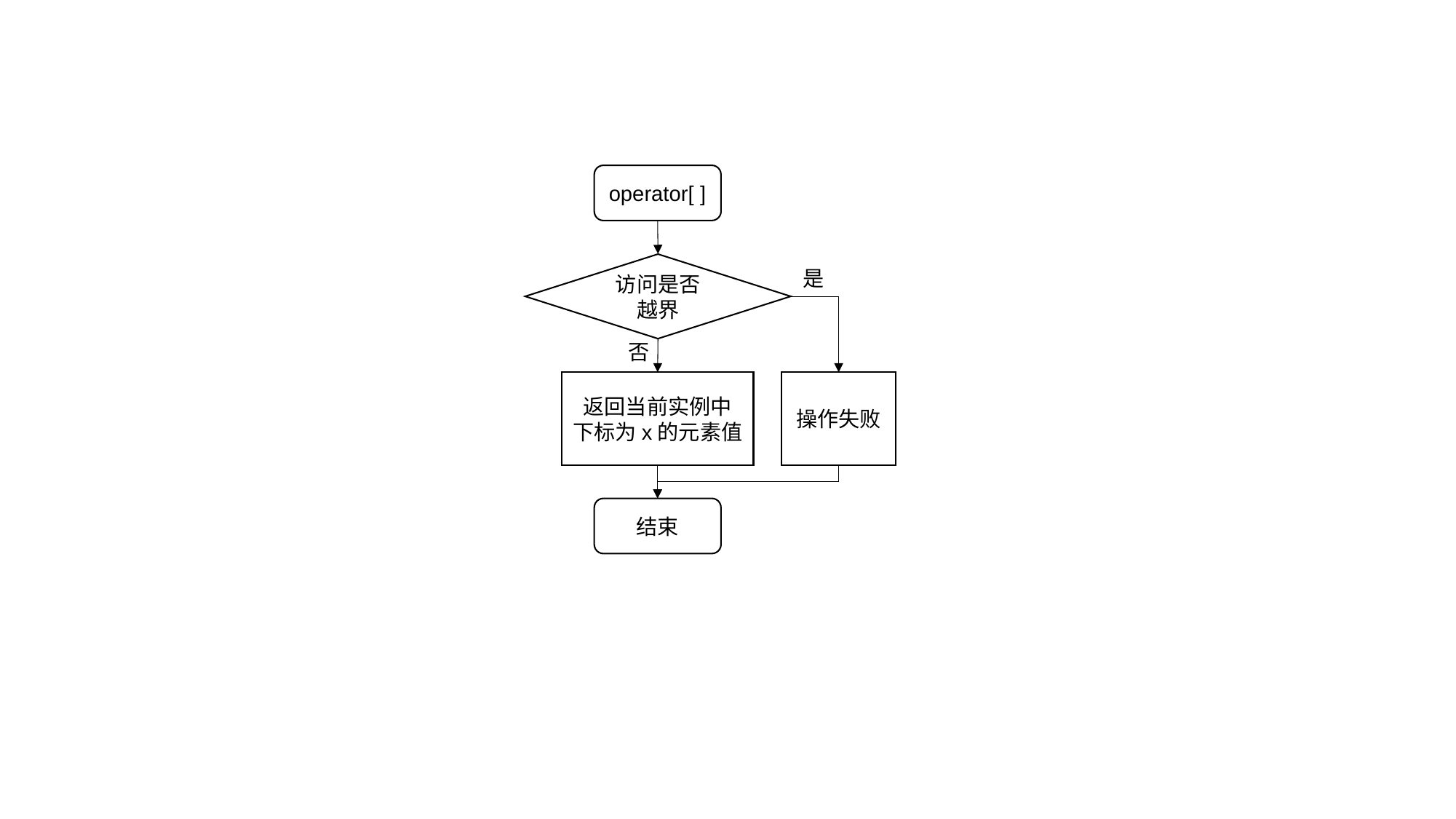

operator[ ]
访问是否
越界
是
否
返回当前实例中
下标为x的元素值
操作失败
结束